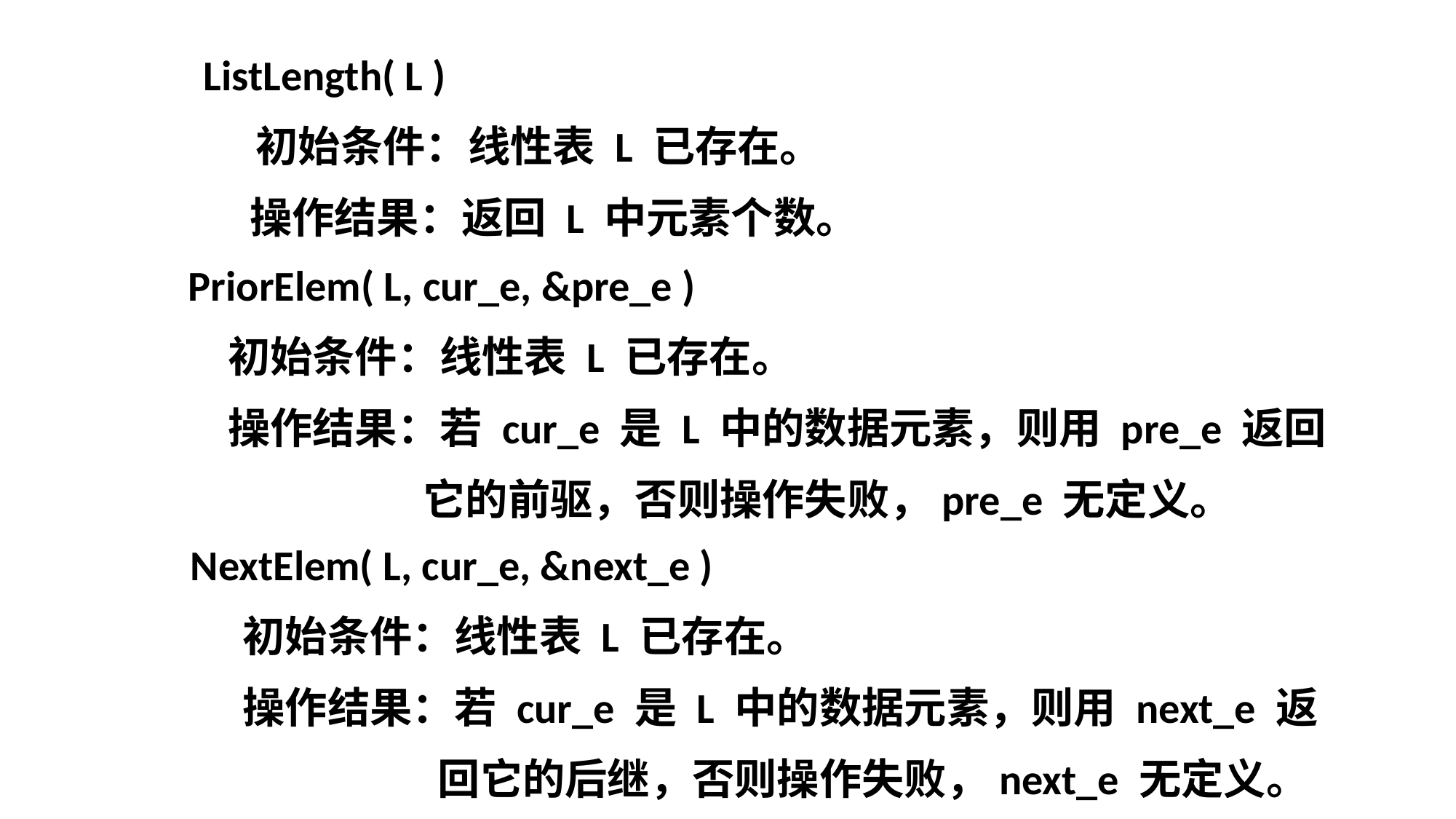

ListLength( L )
    　初始条件：线性表 L 已存在。
　　操作结果：返回 L 中元素个数。
　PriorElem( L, cur_e, &pre_e )
　　初始条件：线性表 L 已存在。
　　操作结果：若 cur_e 是 L 中的数据元素，则用 pre_e 返回
                            它的前驱，否则操作失败，pre_e 无定义。
    NextElem( L, cur_e, &next_e )
　　初始条件：线性表 L 已存在。
　　操作结果：若 cur_e 是 L 中的数据元素，则用 next_e 返
                            回它的后继，否则操作失败，next_e 无定义。